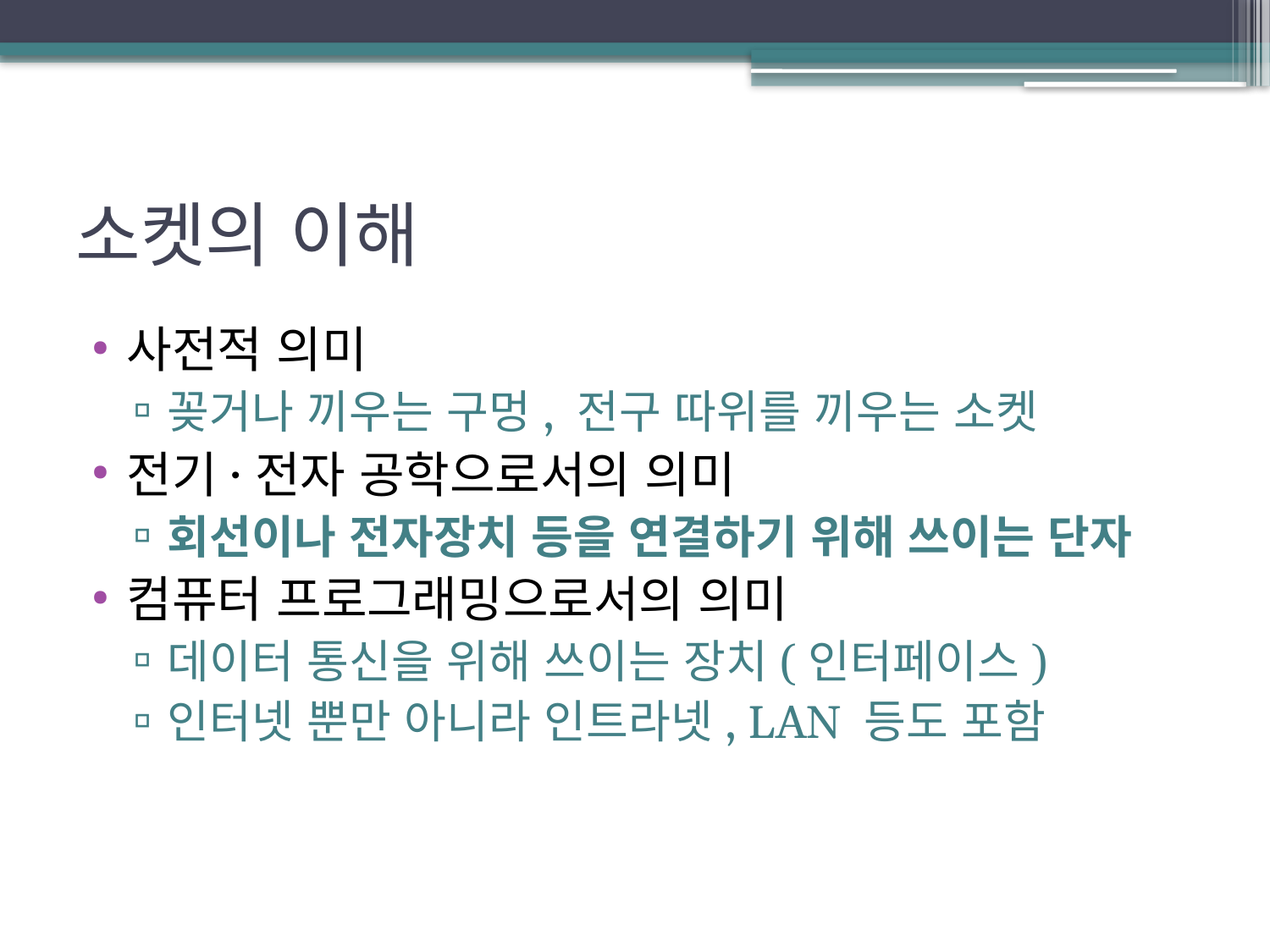

# 소켓의 이해
사전적 의미
꽂거나 끼우는 구멍, 전구 따위를 끼우는 소켓
전기·전자 공학으로서의 의미
회선이나 전자장치 등을 연결하기 위해 쓰이는 단자
컴퓨터 프로그래밍으로서의 의미
데이터 통신을 위해 쓰이는 장치(인터페이스)
인터넷 뿐만 아니라 인트라넷, LAN 등도 포함